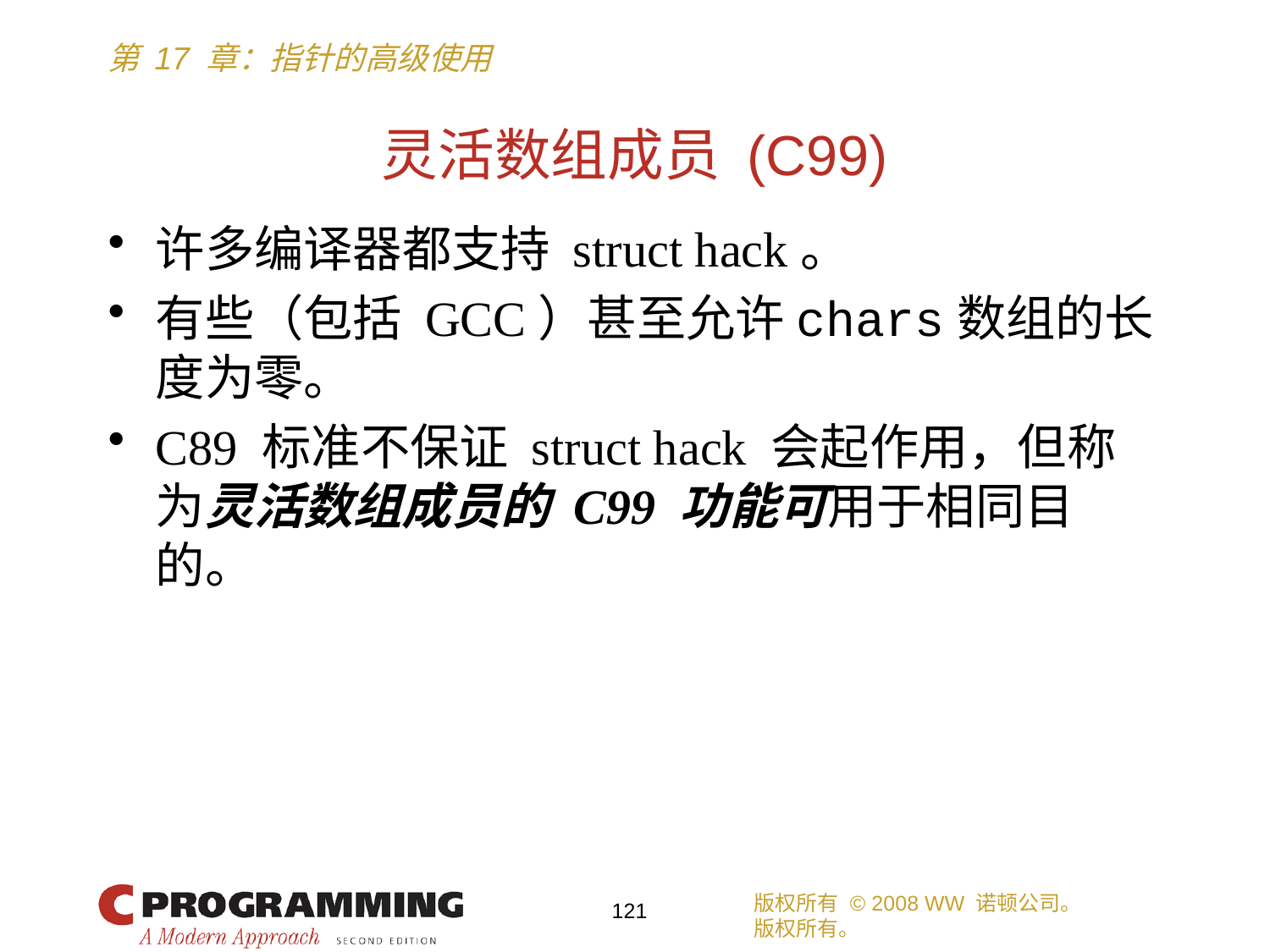

# 灵活数组成员 (C99)
许多编译器都支持 struct hack。
有些（包括 GCC）甚至允许chars数组的长度为零。
C89 标准不保证 struct hack 会起作用，但称为灵活数组成员的 C99 功能可用于相同目的。
版权所有 © 2008 WW 诺顿公司。
版权所有。
121